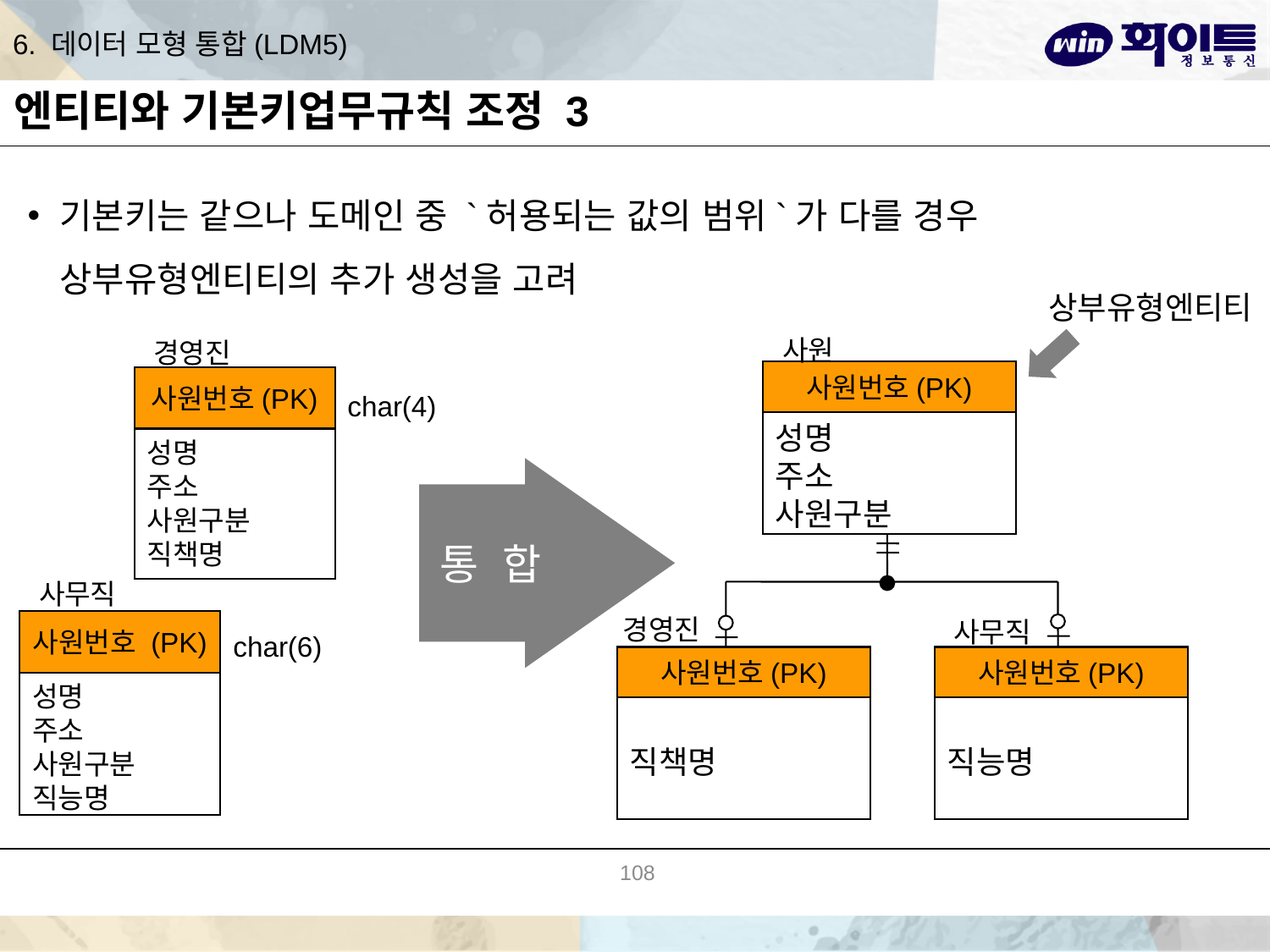

# 6. 데이터 모형 통합(LDM5)
엔티티와 기본키업무규칙 조정 3
기본키는 같으나 도메인 중 `허용되는 값의 범위`가 다를 경우 상부유형엔티티의 추가 생성을 고려
상부유형엔티티
사원
경영진

사원번호(PK)
사원번호(PK)
char(4)
성명
주소
사원구분

성명
주소
사원구분
직책명
통  합

사무직

경영진
사무직
사원번호 (PK)

char(6)

사원번호(PK)
사원번호(PK)
성명
주소
사원구분
직능명

직책명

직능명
108